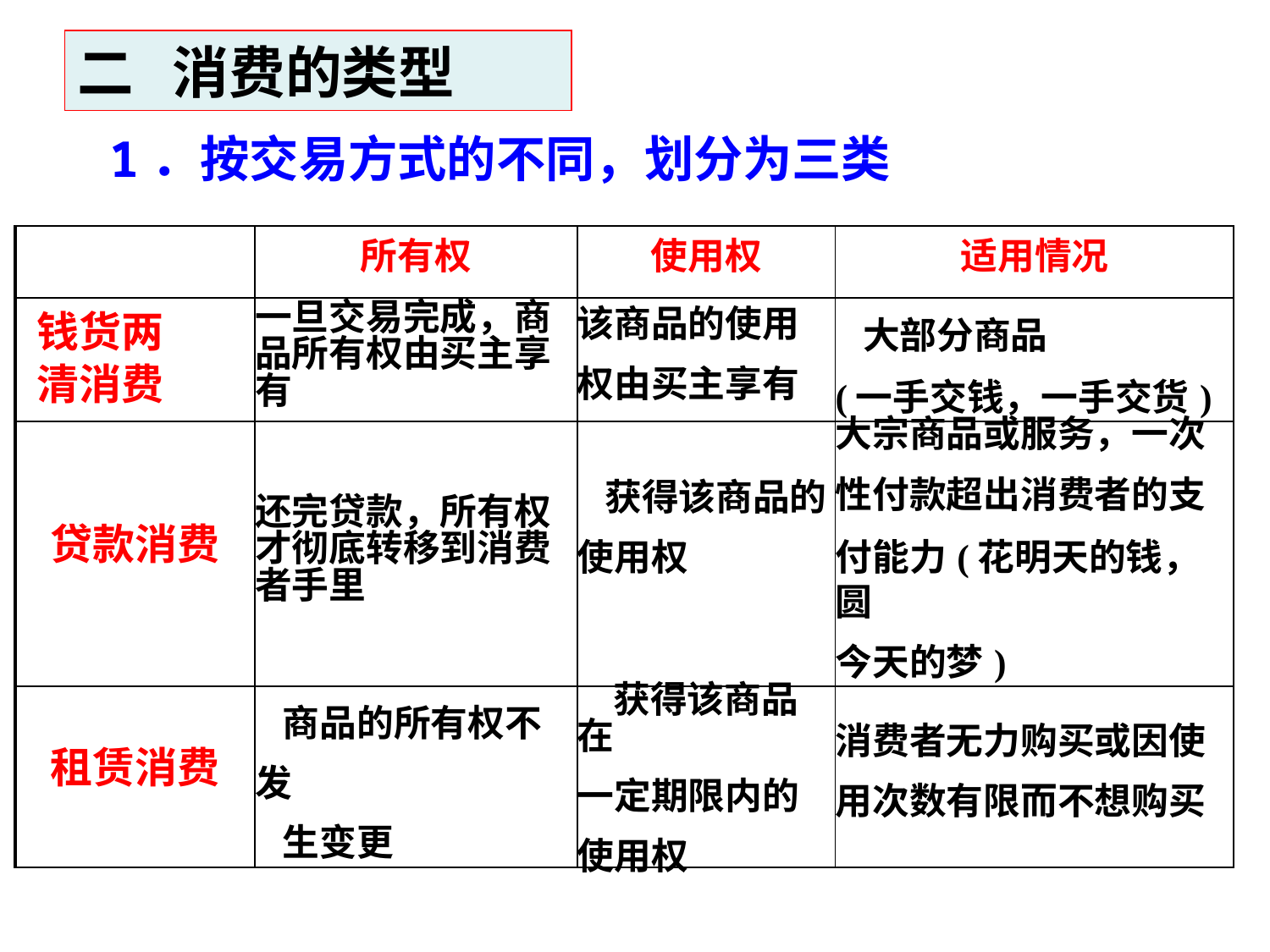

二   消费的类型
1．按交易方式的不同，划分为三类
|  | 所有权 | 使用权 | 适用情况 |
| --- | --- | --- | --- |
| 钱货两 清消费 | 一旦交易完成，商品所有权由买主享有 | 该商品的使用 权由买主享有 | 大部分商品 (一手交钱，一手交货) |
| 贷款消费 | 还完贷款，所有权才彻底转移到消费者手里 | 获得该商品的 使用权 | 大宗商品或服务，一次 性付款超出消费者的支 付能力(花明天的钱，圆 今天的梦) |
| 租赁消费 | 商品的所有权不发 生变更 | 获得该商品在 一定期限内的 使用权 | 消费者无力购买或因使 用次数有限而不想购买 |